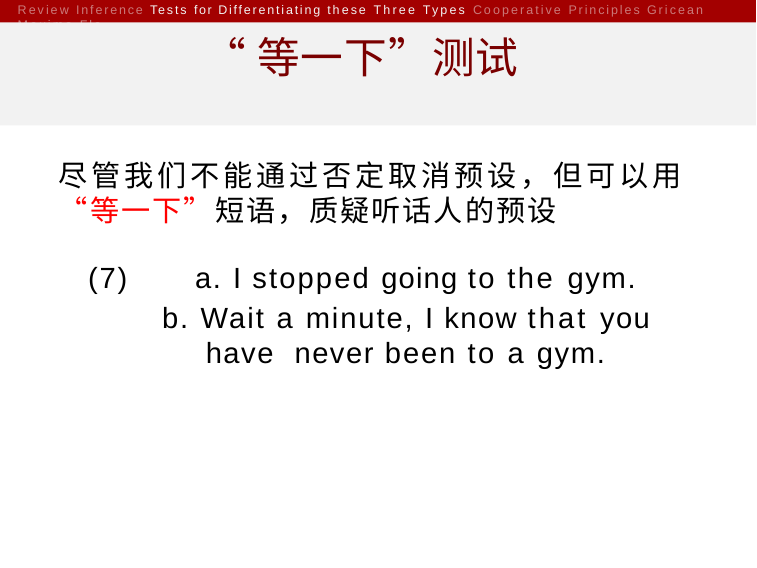

Review Inference Tests for Differentiating these Three Types Cooperative Principles Gricean Maxims Flo
# “等一下”测试
尽管我们不能通过否定取消预设，但可以用“等一下”短语，质疑听话人的预设

(7)	a. I stopped going to the gym.
b. Wait a minute, I know that you have  never been to a gym.